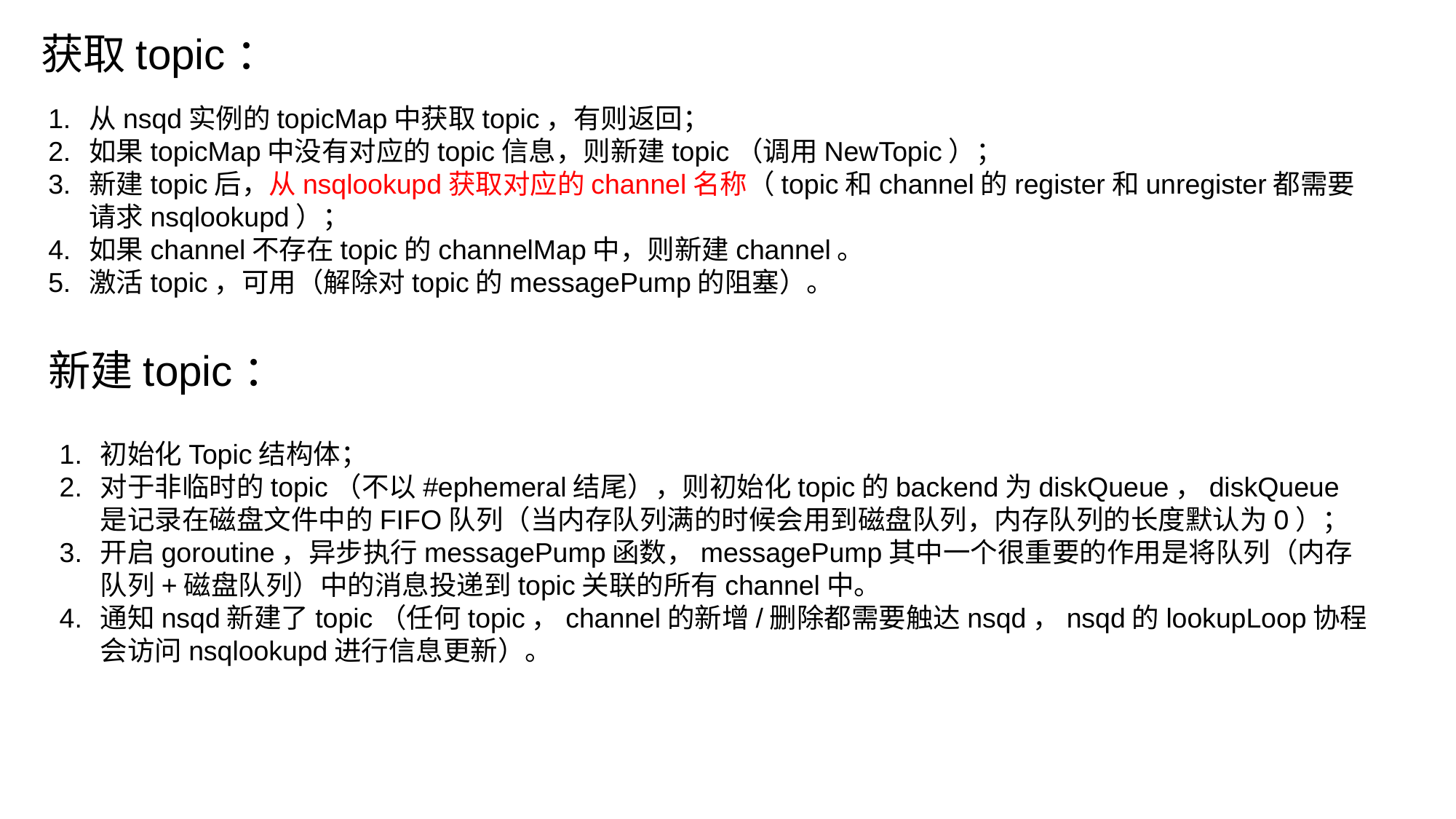

获取topic：
从nsqd实例的topicMap中获取topic，有则返回；
如果topicMap中没有对应的topic信息，则新建topic（调用NewTopic）；
新建topic后，从nsqlookupd获取对应的channel名称（topic和channel的register和unregister都需要请求nsqlookupd）；
如果channel不存在topic的channelMap中，则新建channel。
激活topic，可用（解除对topic的messagePump的阻塞）。

新建topic：
初始化Topic结构体；
对于非临时的topic（不以#ephemeral结尾），则初始化topic的backend为diskQueue，diskQueue是记录在磁盘文件中的FIFO队列（当内存队列满的时候会用到磁盘队列，内存队列的长度默认为0）；
开启goroutine，异步执行messagePump函数，messagePump其中一个很重要的作用是将队列（内存队列+磁盘队列）中的消息投递到topic关联的所有channel中。
通知nsqd新建了topic（任何topic，channel的新增/删除都需要触达nsqd，nsqd的lookupLoop协程会访问nsqlookupd进行信息更新）。